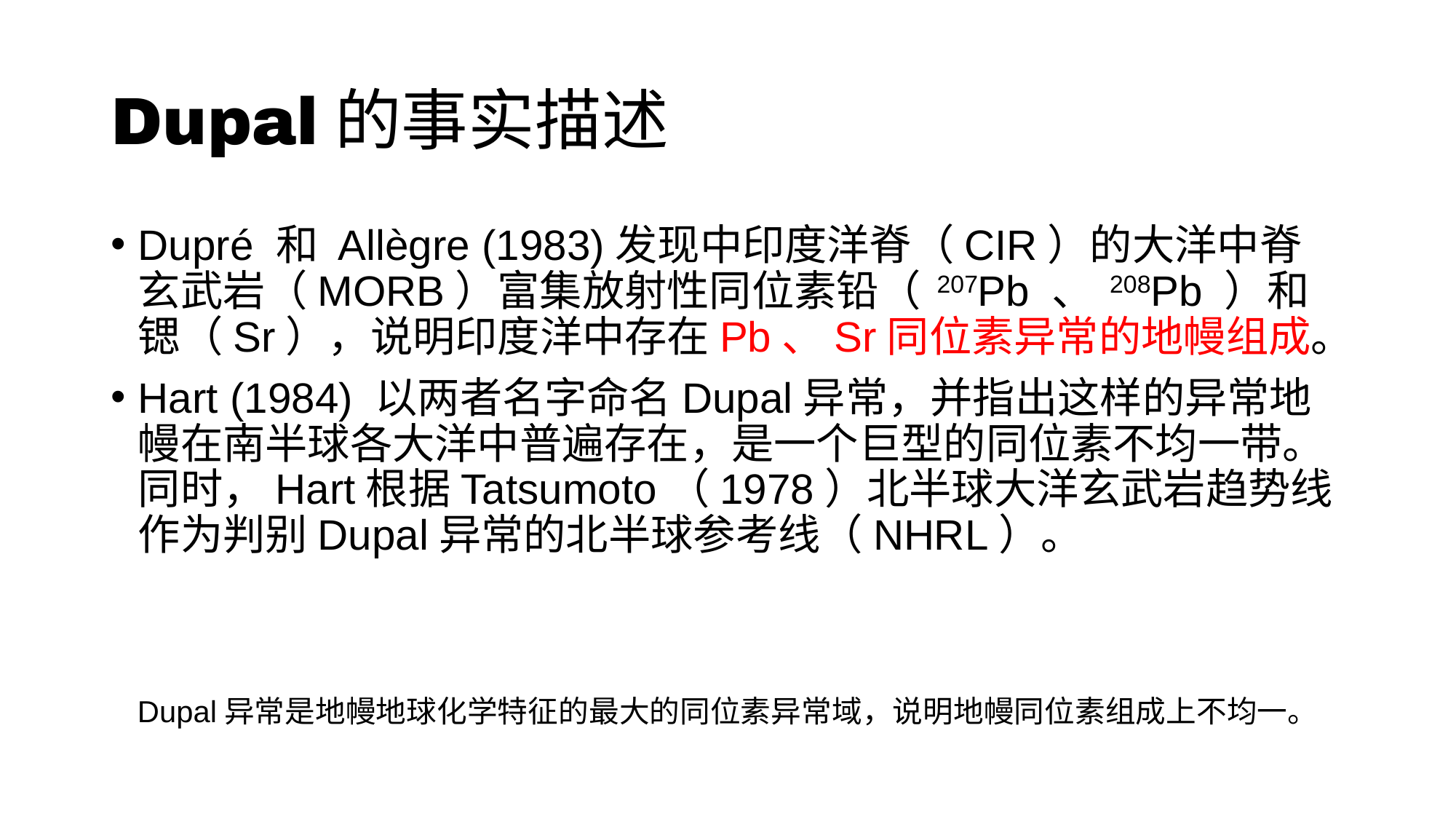

# Dupal的事实描述
Dupré 和 Allègre (1983)发现中印度洋脊（CIR）的大洋中脊玄武岩（MORB）富集放射性同位素铅（ 207Pb 、 208Pb ）和锶（Sr），说明印度洋中存在Pb、Sr同位素异常的地幔组成。
Hart (1984) 以两者名字命名Dupal异常，并指出这样的异常地幔在南半球各大洋中普遍存在，是一个巨型的同位素不均一带。同时，Hart根据Tatsumoto（1978）北半球大洋玄武岩趋势线作为判别Dupal异常的北半球参考线（NHRL）。

Dupal异常是地幔地球化学特征的最大的同位素异常域，说明地幔同位素组成上不均一。